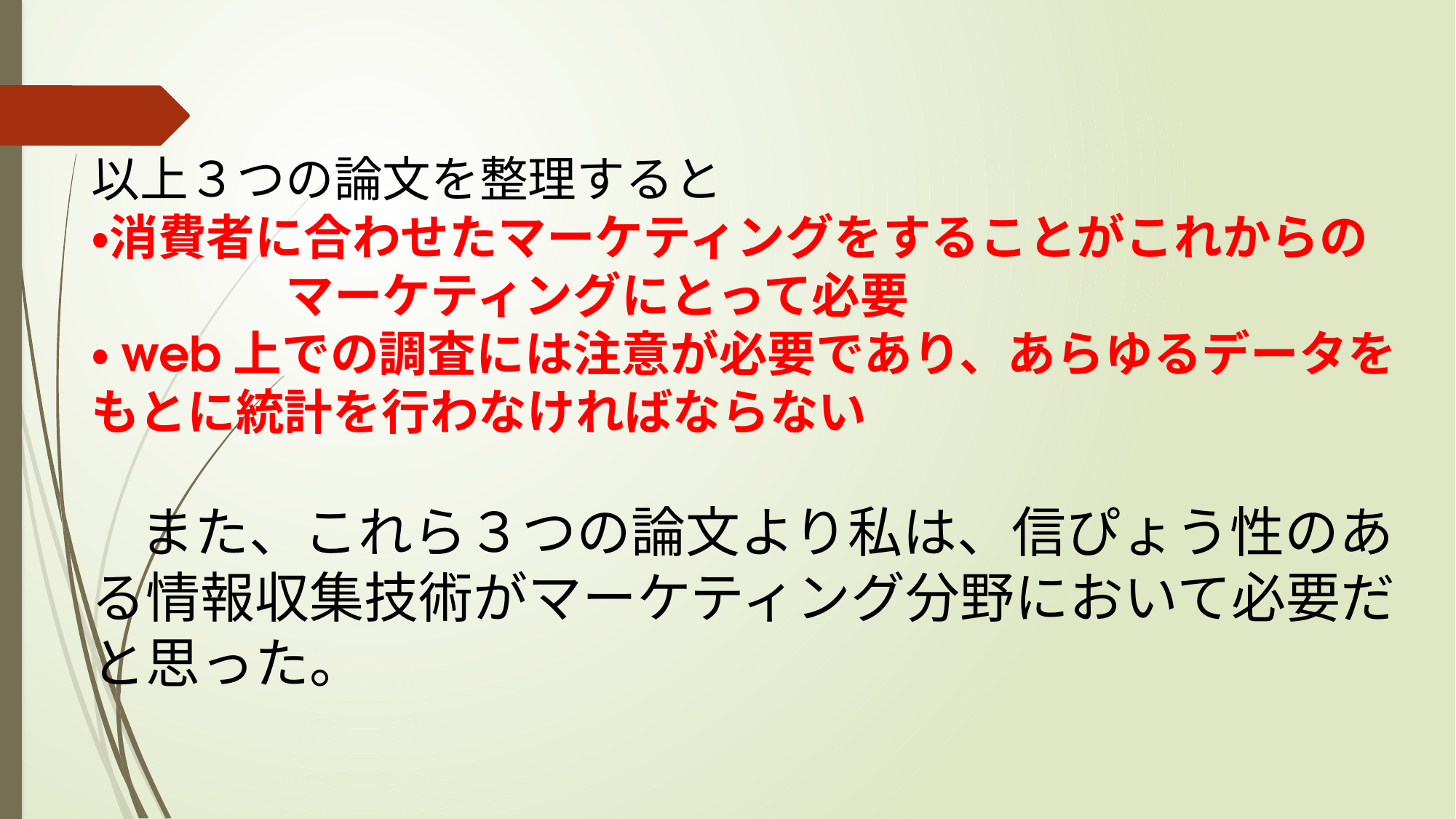

以上３つの論文を整理すると
・消費者に合わせたマーケティングをすることがこれからの　　　　　マーケティングにとって必要
・web上での調査には注意が必要であり、あらゆるデータをもとに統計を行わなければならない

　また、これら３つの論文より私は、信ぴょう性のある情報収集技術がマーケティング分野において必要だと思った。